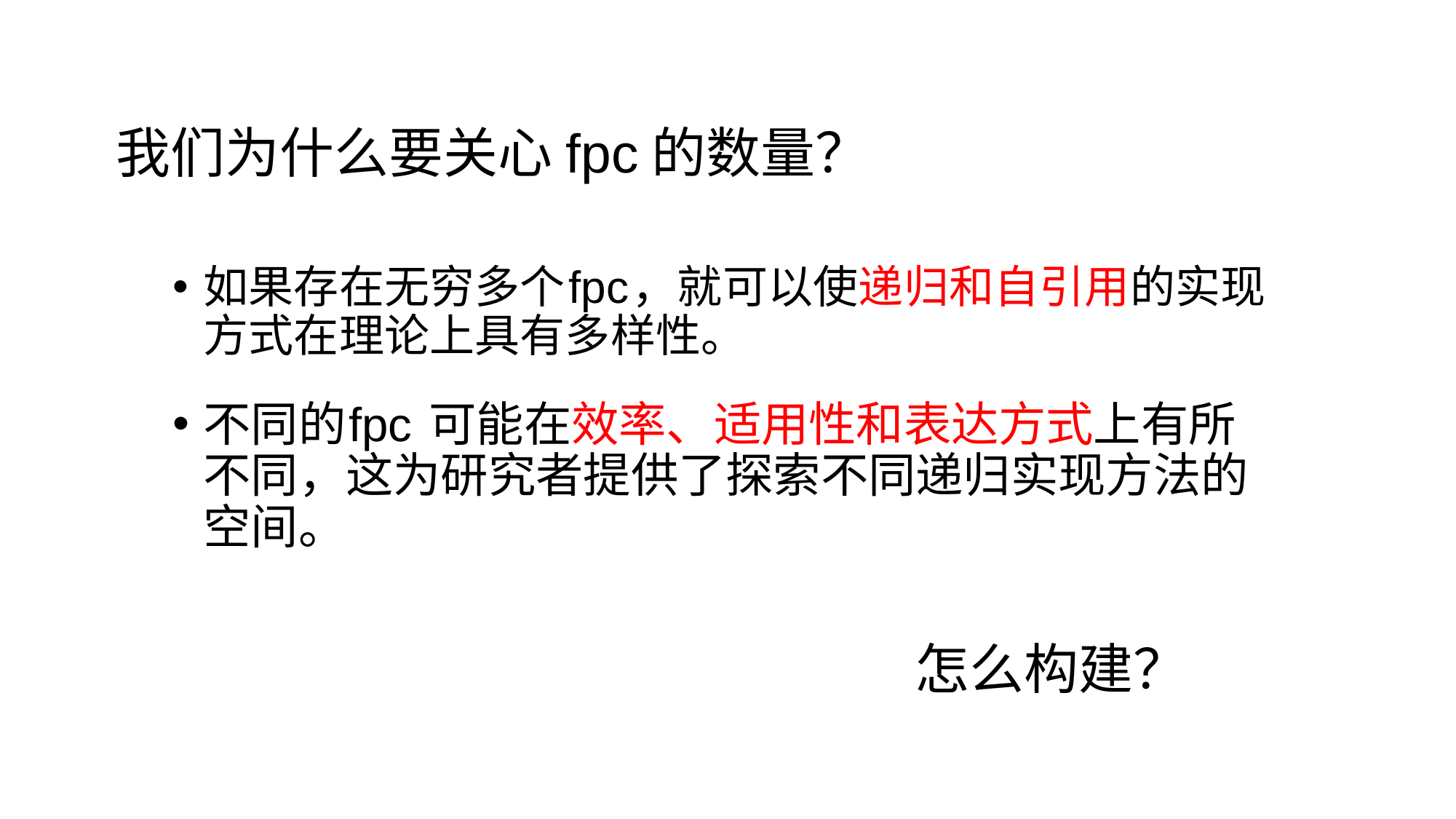

我们为什么要关心fpc的数量？
如果存在无穷多个fpc，就可以使递归和自引用的实现方式在理论上具有多样性。

不同的fpc 可能在效率、适用性和表达方式上有所不同，这为研究者提供了探索不同递归实现方法的空间。
怎么构建？